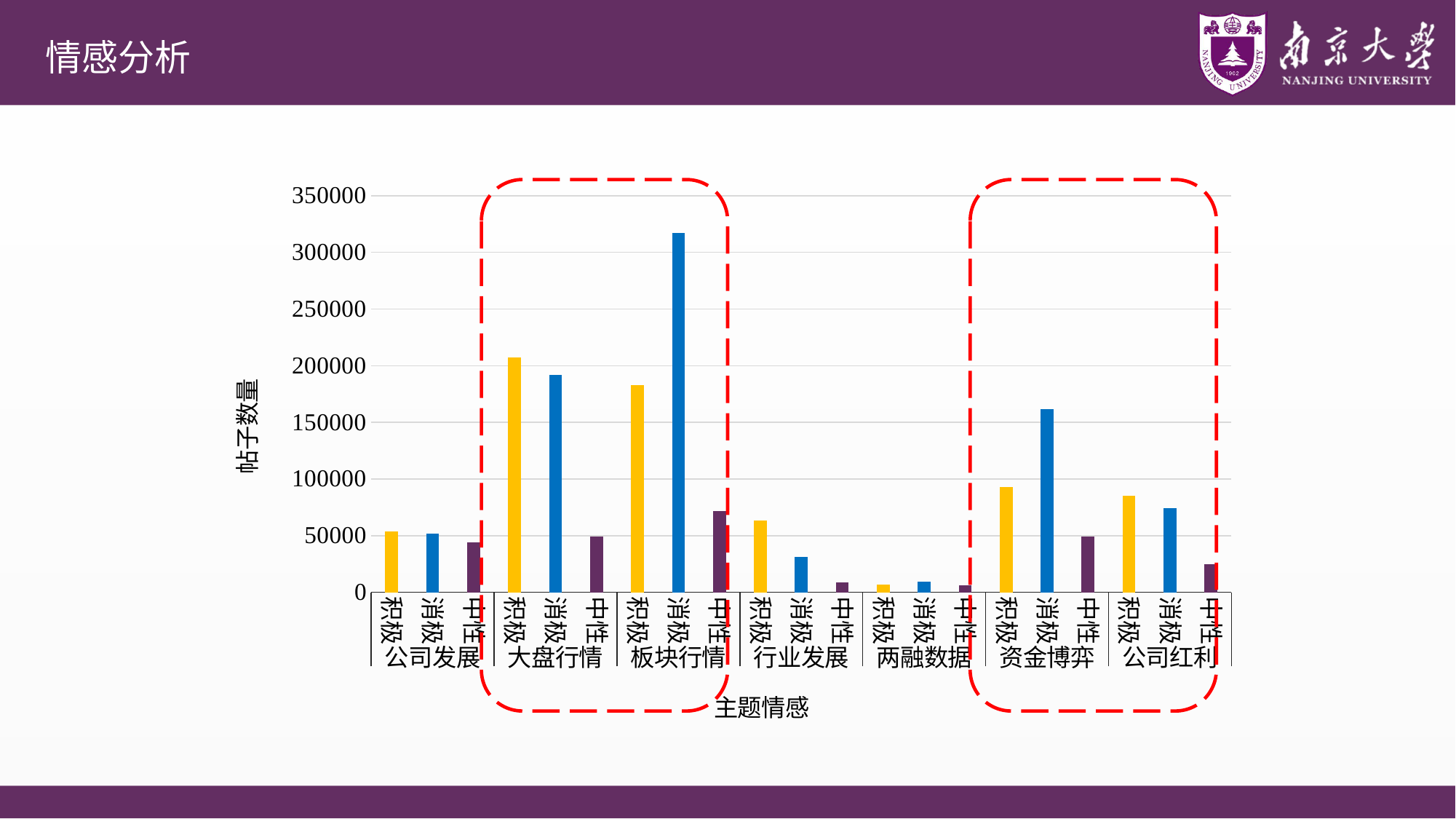

# 情感分析

### Chart

| Category |  |
|---|---|
| 积极 | 54036.0 |
| 消极 | 51978.0 |
| 中性 | 44105.0 |
| 积极 | 207369.0 |
| 消极 | 192079.0 |
| 中性 | 49059.0 |
| 积极 | 182773.0 |
| 消极 | 316918.0 |
| 中性 | 71606.0 |
| 积极 | 63299.0 |
| 消极 | 31057.0 |
| 中性 | 8993.0 |
| 积极 | 6776.0 |
| 消极 | 9648.0 |
| 中性 | 6378.0 |
| 积极 | 93256.0 |
| 消极 | 161394.0 |
| 中性 | 49094.0 |
| 积极 | 85213.0 |
| 消极 | 74089.0 |
| 中性 | 25099.0 |